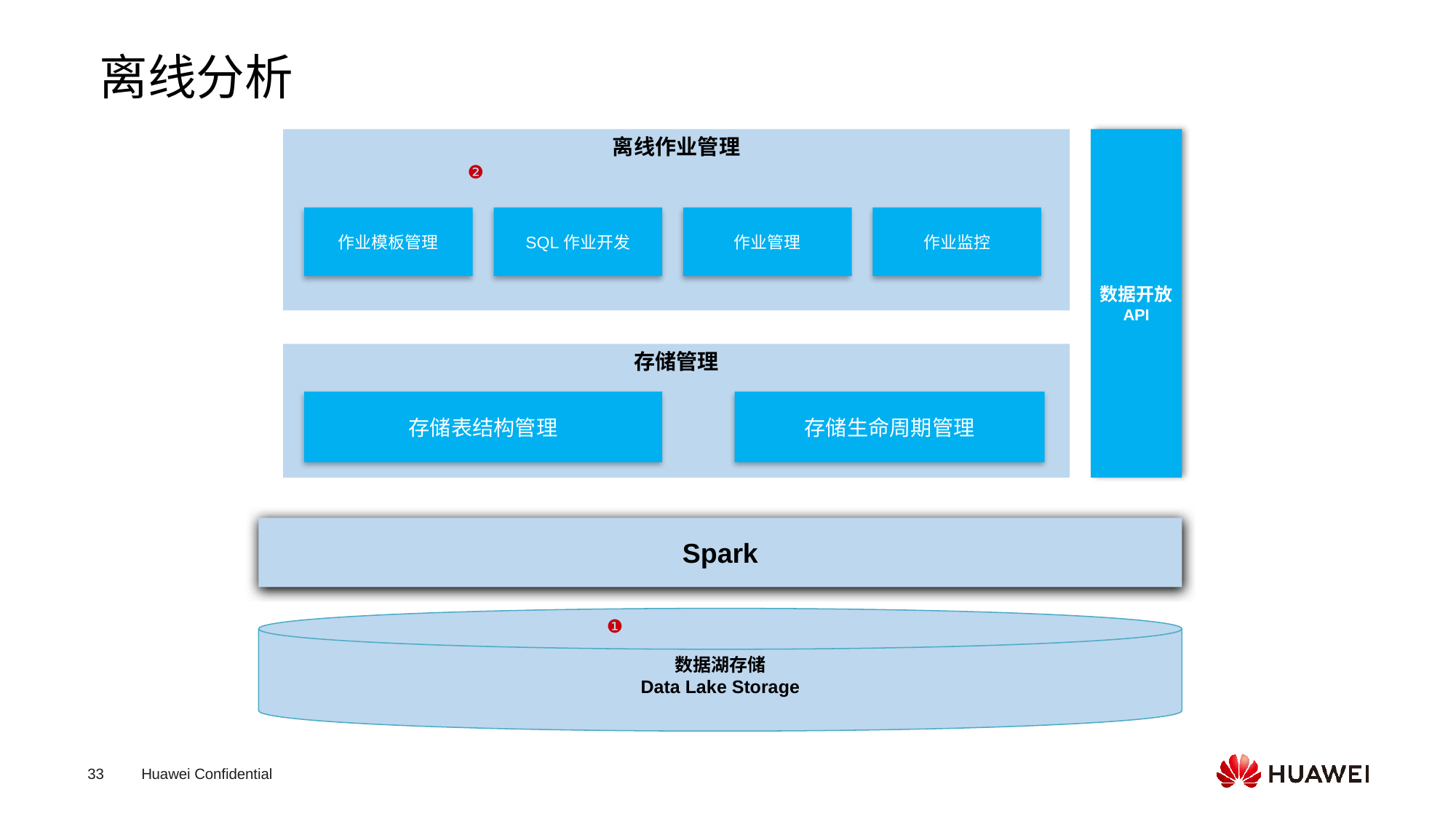

# 离线分析
离线作业管理
数据开放
API
❷
作业模板管理
SQL作业开发
作业管理
作业监控
存储管理
存储表结构管理
存储生命周期管理
Spark
数据湖存储
Data Lake Storage
❶